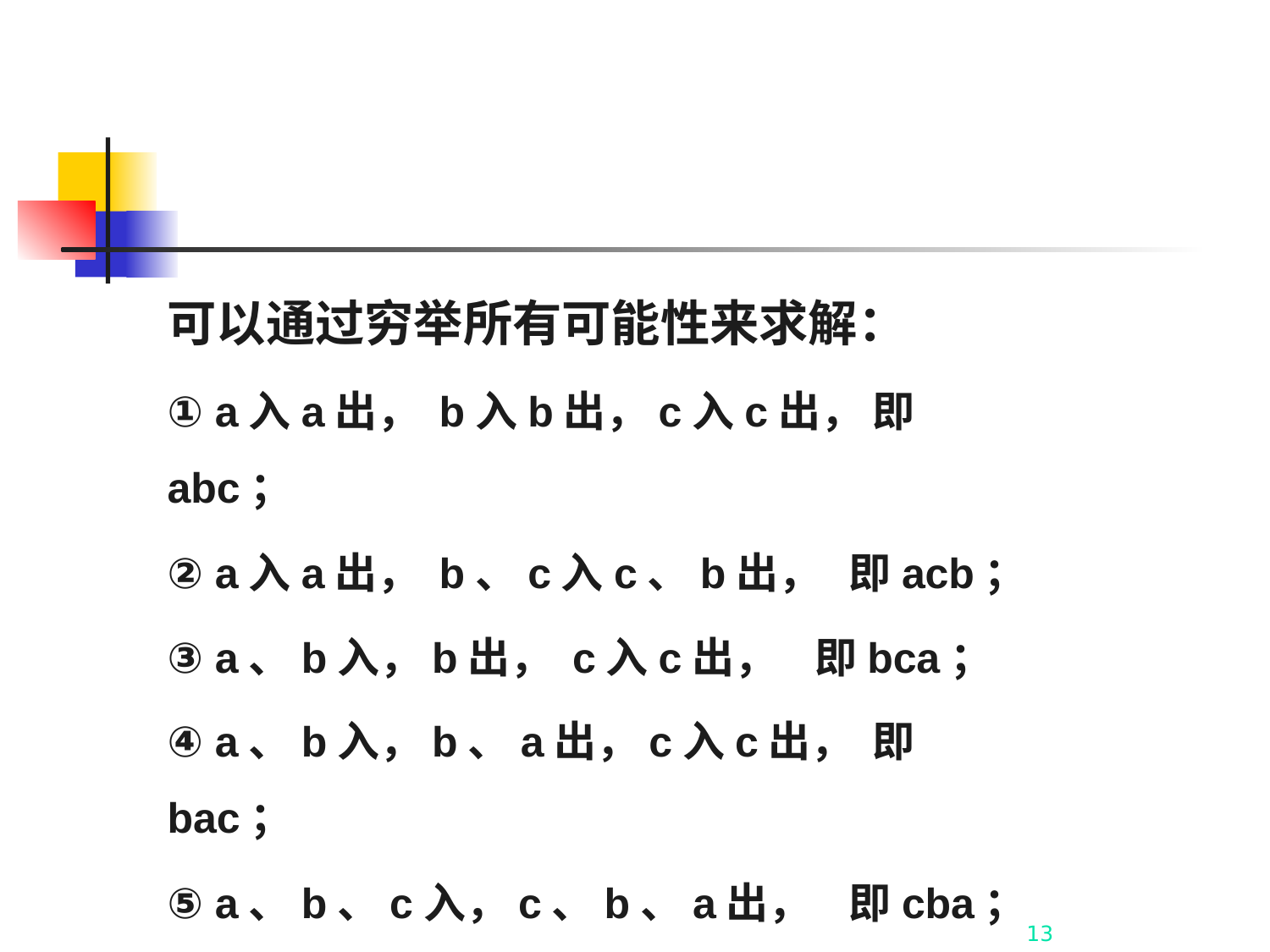

可以通过穷举所有可能性来求解：
① a入a出， b入b出，c入c出， 即abc；
② a入a出， b、c入c、b出，   即acb；
③ a、b入，b出， c入c出，    即bca；
④ a、b入，b、a出，c入c出，  即bac；
⑤ a、b、c入，c、b、a出，    即cba；
合计有5种可能性。
13